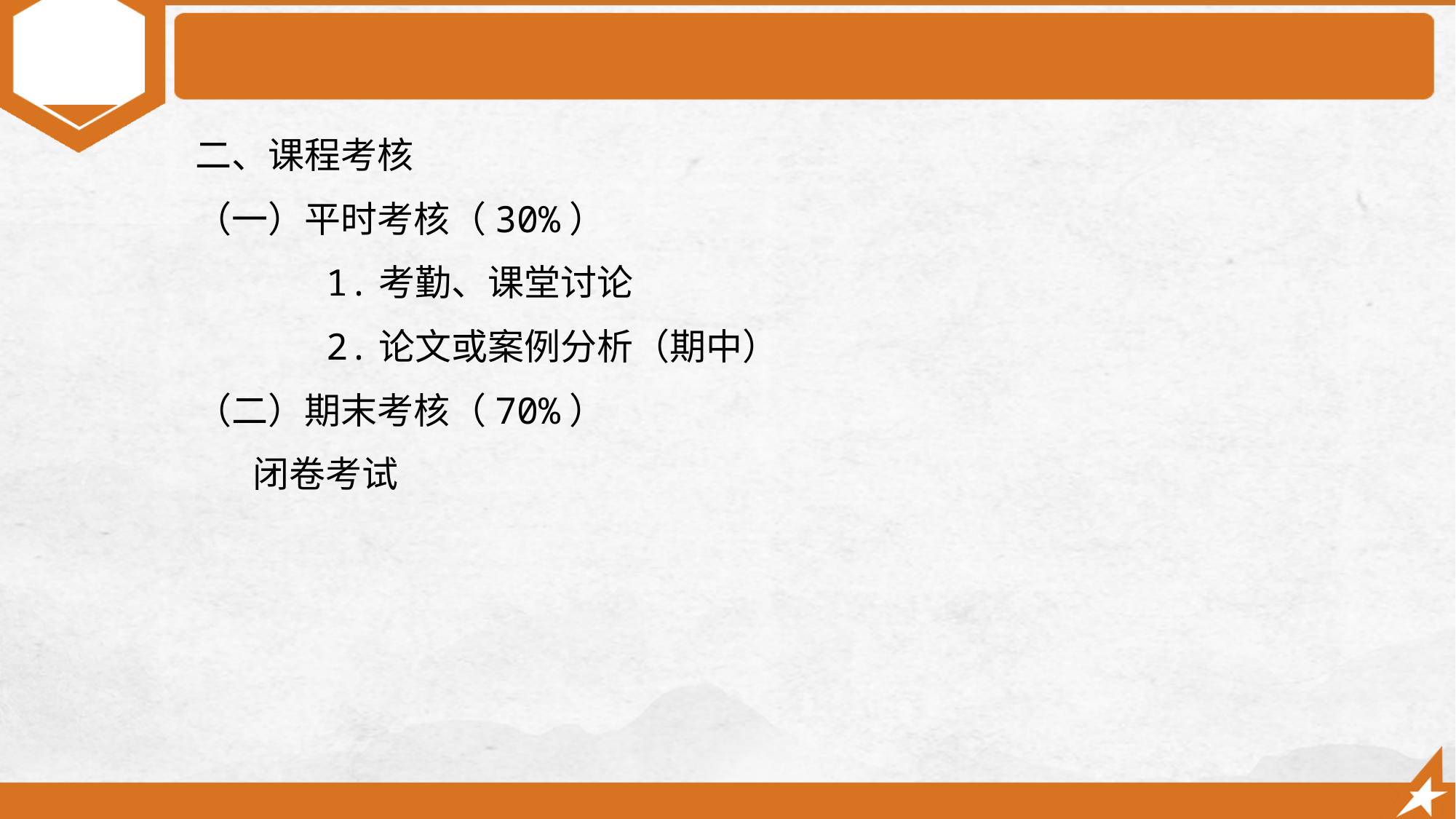

二、课程考核
（一）平时考核（30%）
      1.考勤、课堂讨论
      2.论文或案例分析（期中）
（二）期末考核（70%）
      闭卷考试